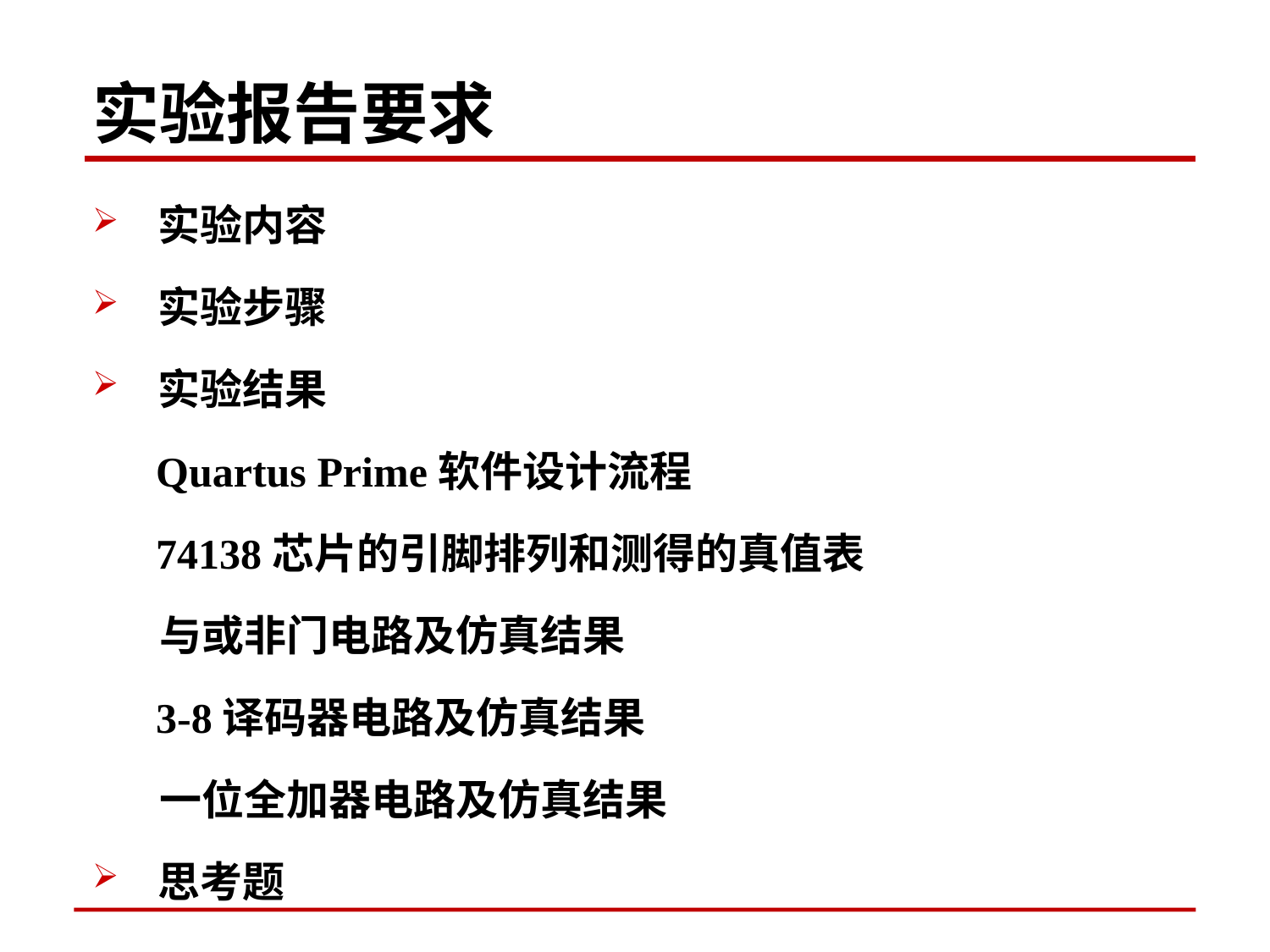

# 实验报告要求
实验内容
实验步骤
实验结果
      Quartus Prime软件设计流程
      74138芯片的引脚排列和测得的真值表
      与或非门电路及仿真结果
      3-8译码器电路及仿真结果
      一位全加器电路及仿真结果
思考题